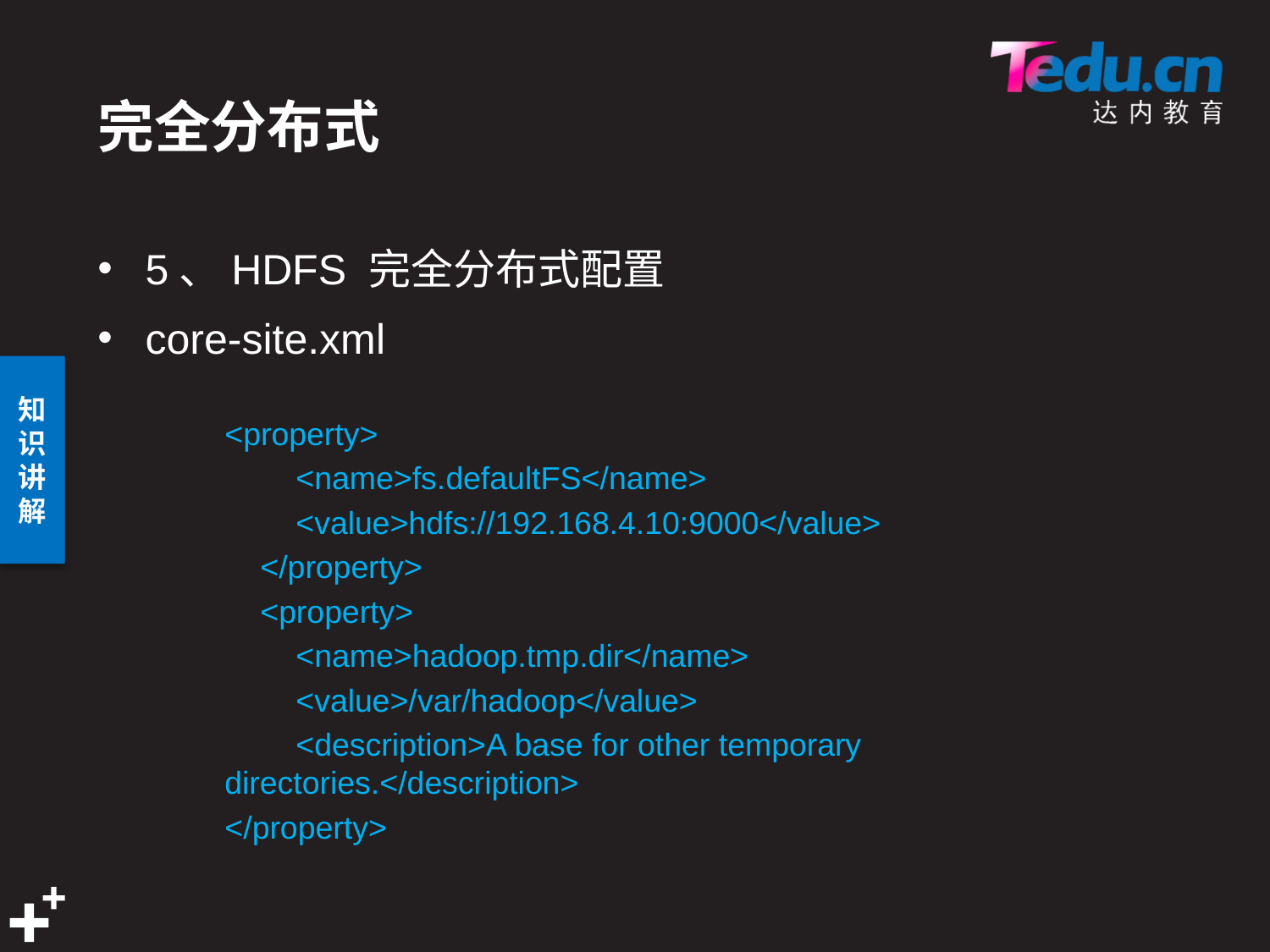

# 完全分布式
5、HDFS 完全分布式配置
core-site.xml

<property>
        <name>fs.defaultFS</name>
        <value>hdfs://192.168.4.10:9000</value>
    </property>
    <property>
        <name>hadoop.tmp.dir</name>
        <value>/var/hadoop</value>
        <description>A base for other temporary   directories.</description>
</property>